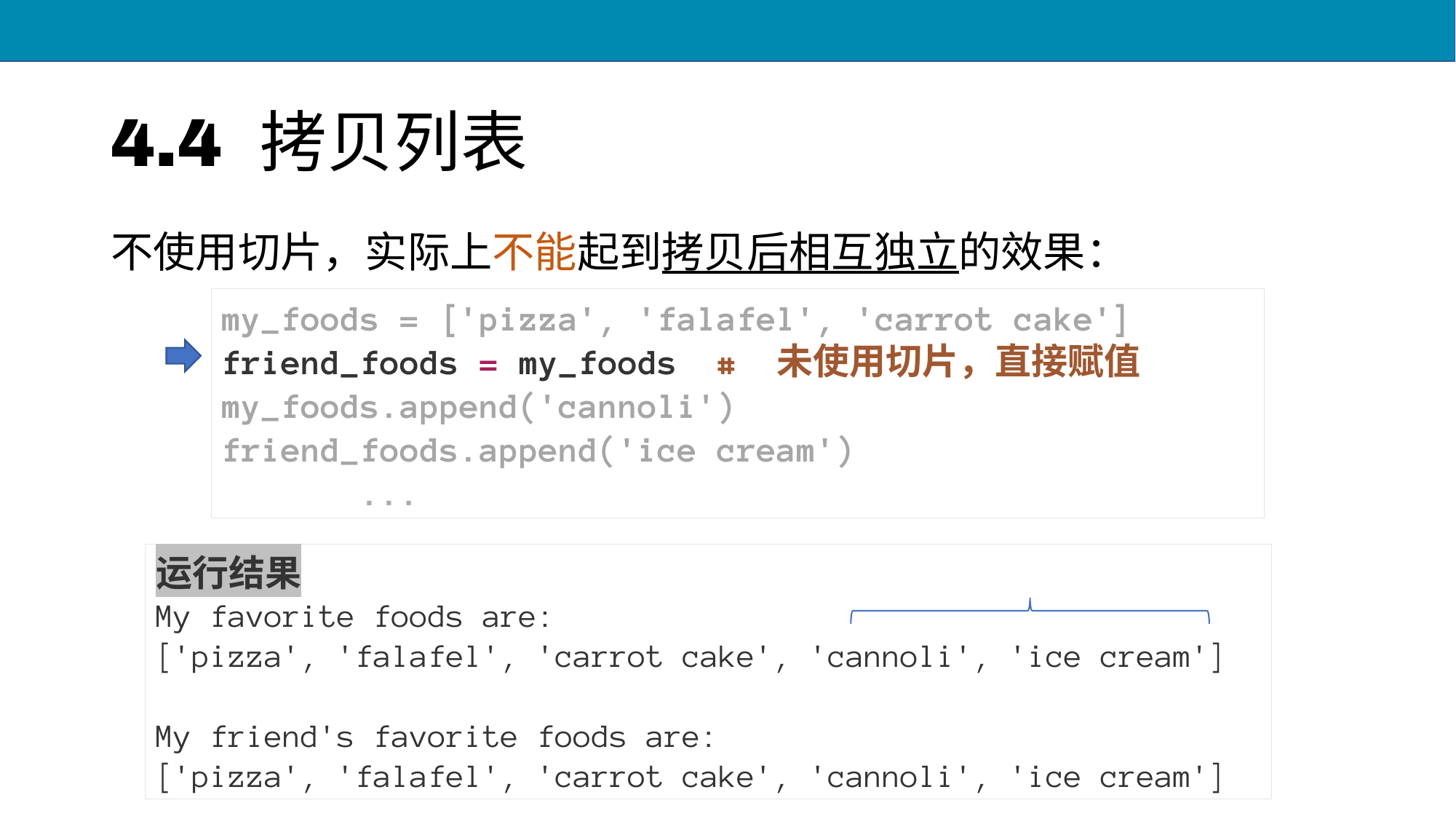

# 4.4 拷贝列表
不使用切片，实际上不能起到拷贝后相互独立的效果：

my_foods = ['pizza', 'falafel', 'carrot cake']
friend_foods = my_foods  #  未使用切片，直接赋值
my_foods.append('cannoli')
friend_foods.append('ice cream')
       ...

运行结果
My favorite foods are:
['pizza', 'falafel', 'carrot cake', 'cannoli', 'ice cream']

My friend's favorite foods are:
['pizza', 'falafel', 'carrot cake', 'cannoli', 'ice cream']